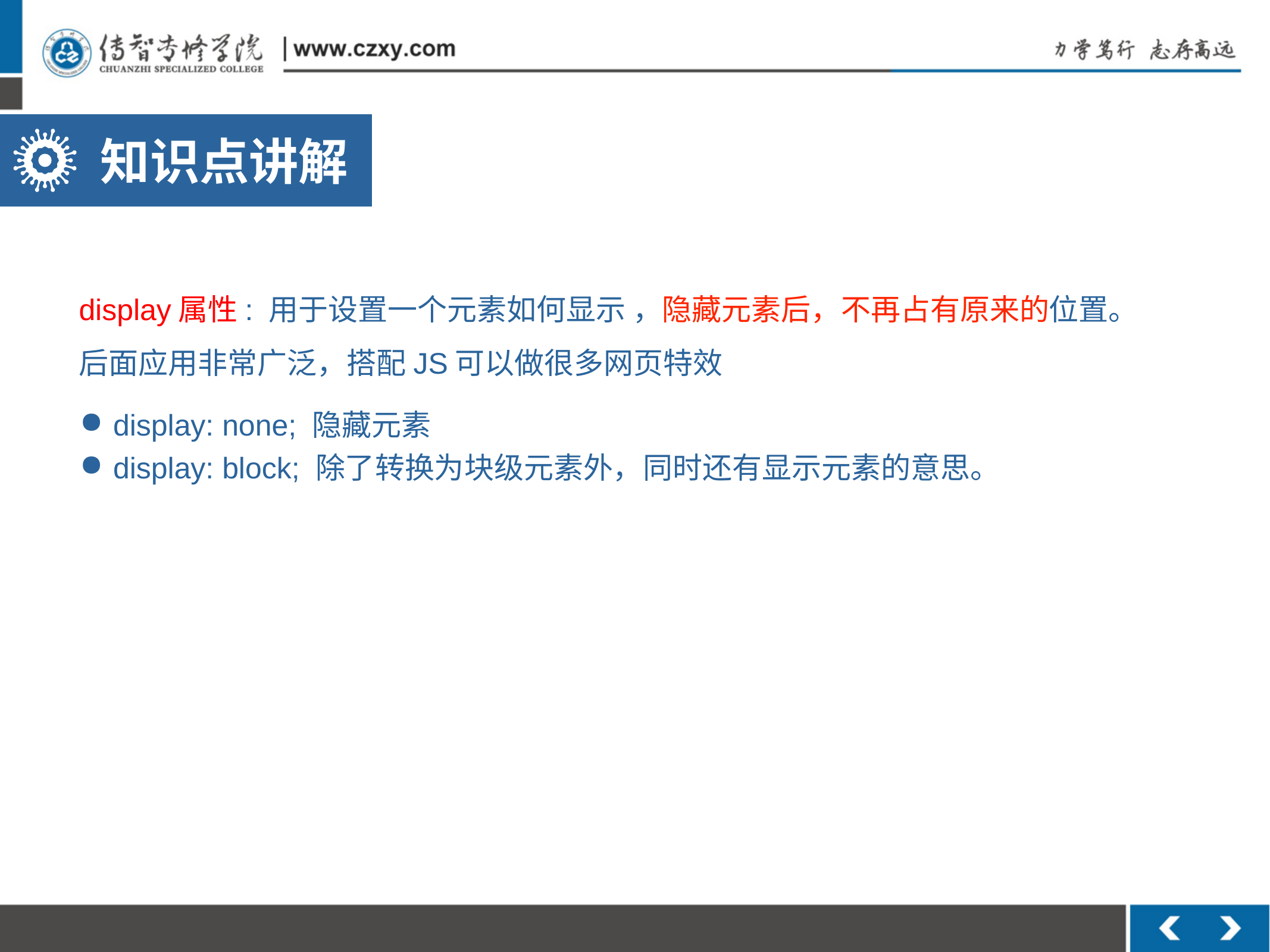

知识点讲解
display属性: 用于设置一个元素如何显示 ，隐藏元素后，不再占有原来的位置。
后面应用非常广泛，搭配JS可以做很多网页特效
display: none; 隐藏元素
display: block; 除了转换为块级元素外，同时还有显示元素的意思。